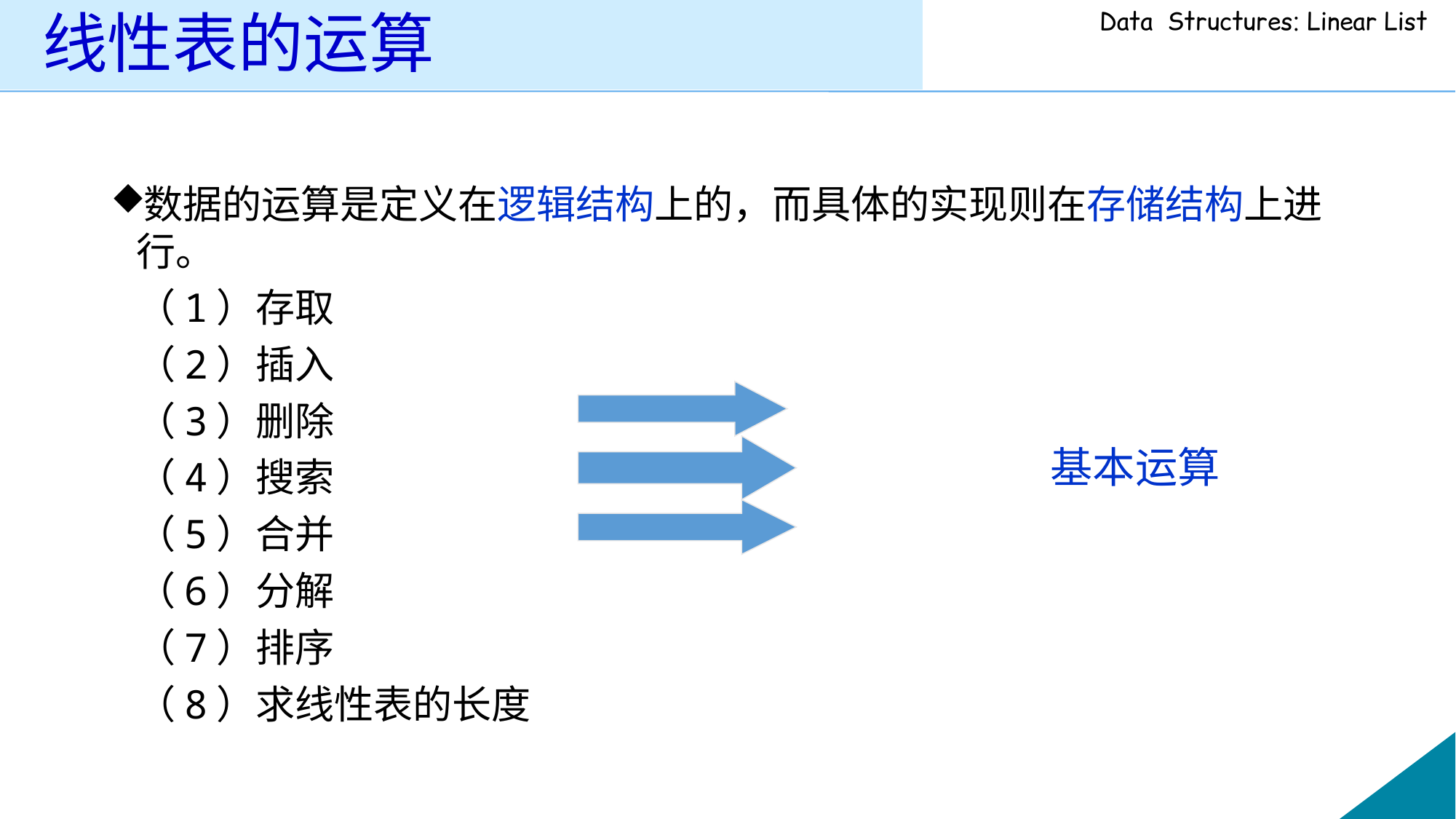

# 线性表的运算

数据的运算是定义在逻辑结构上的，而具体的实现则在存储结构上进行。
（1）存取
（2）插入
（3）删除
（4）搜索
（5）合并
（6）分解
（7）排序
（8）求线性表的长度

 基本运算